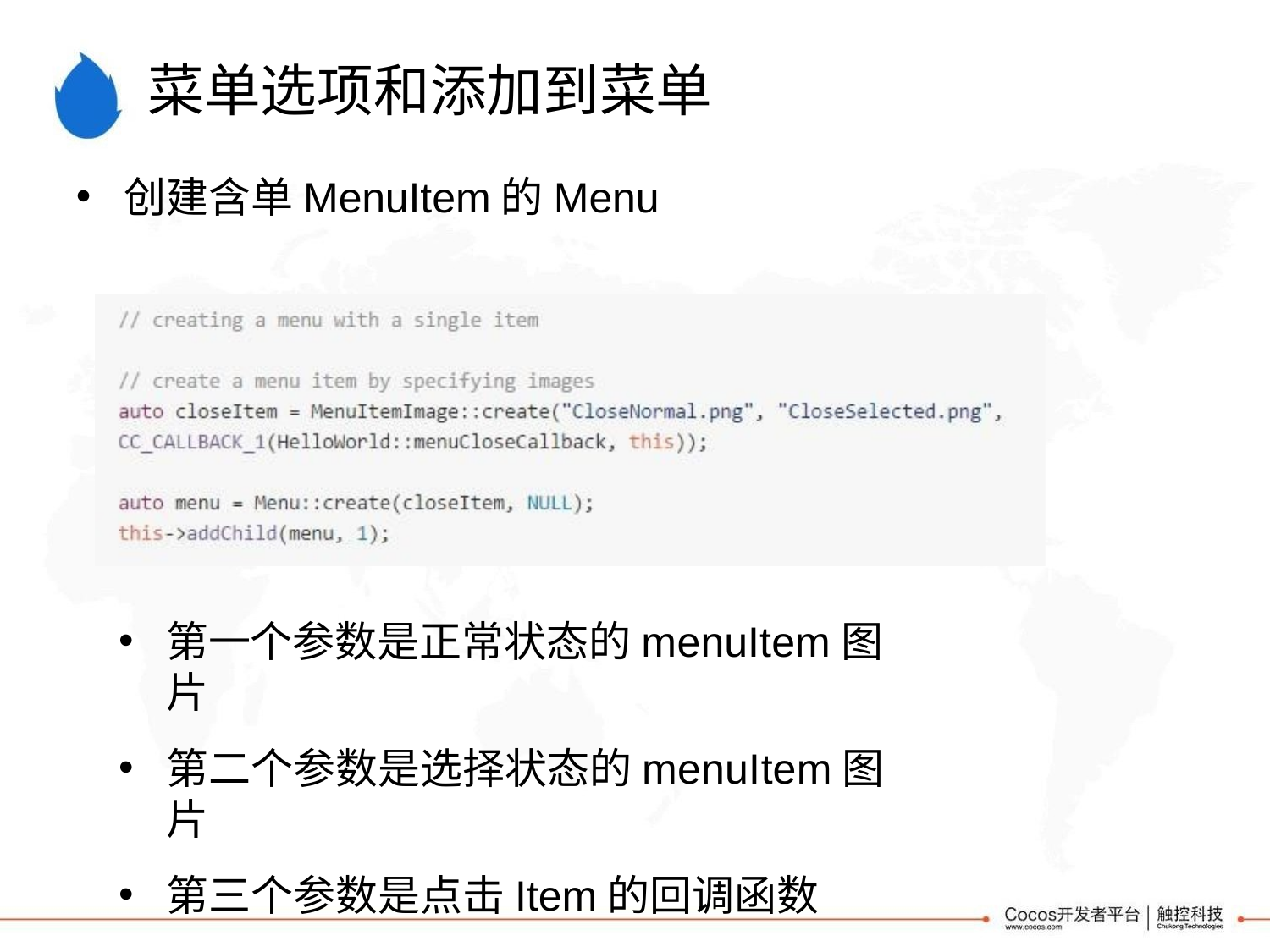

# 菜单选项和添加到菜单
创建含单MenuItem的Menu

第一个参数是正常状态的menuItem图片
第二个参数是选择状态的menuItem图片
第三个参数是点击Item的回调函数